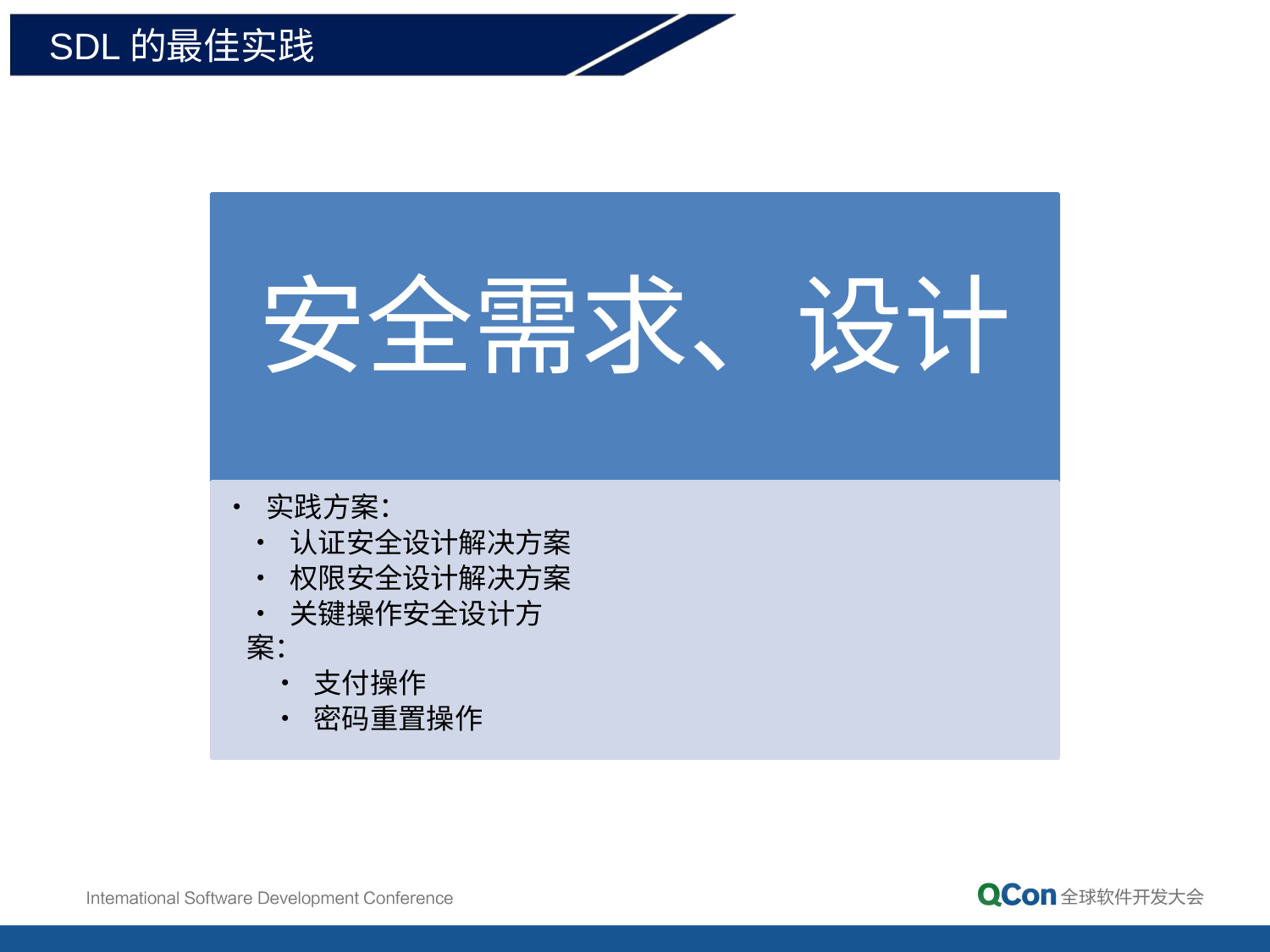

# SDL的最佳实践

安全需求、设计

• 实践方案：
• 认证安全设计解决方案
• 权限安全设计解决方案
• 关键操作安全设计方案：
• 支付操作
• 密码重置操作